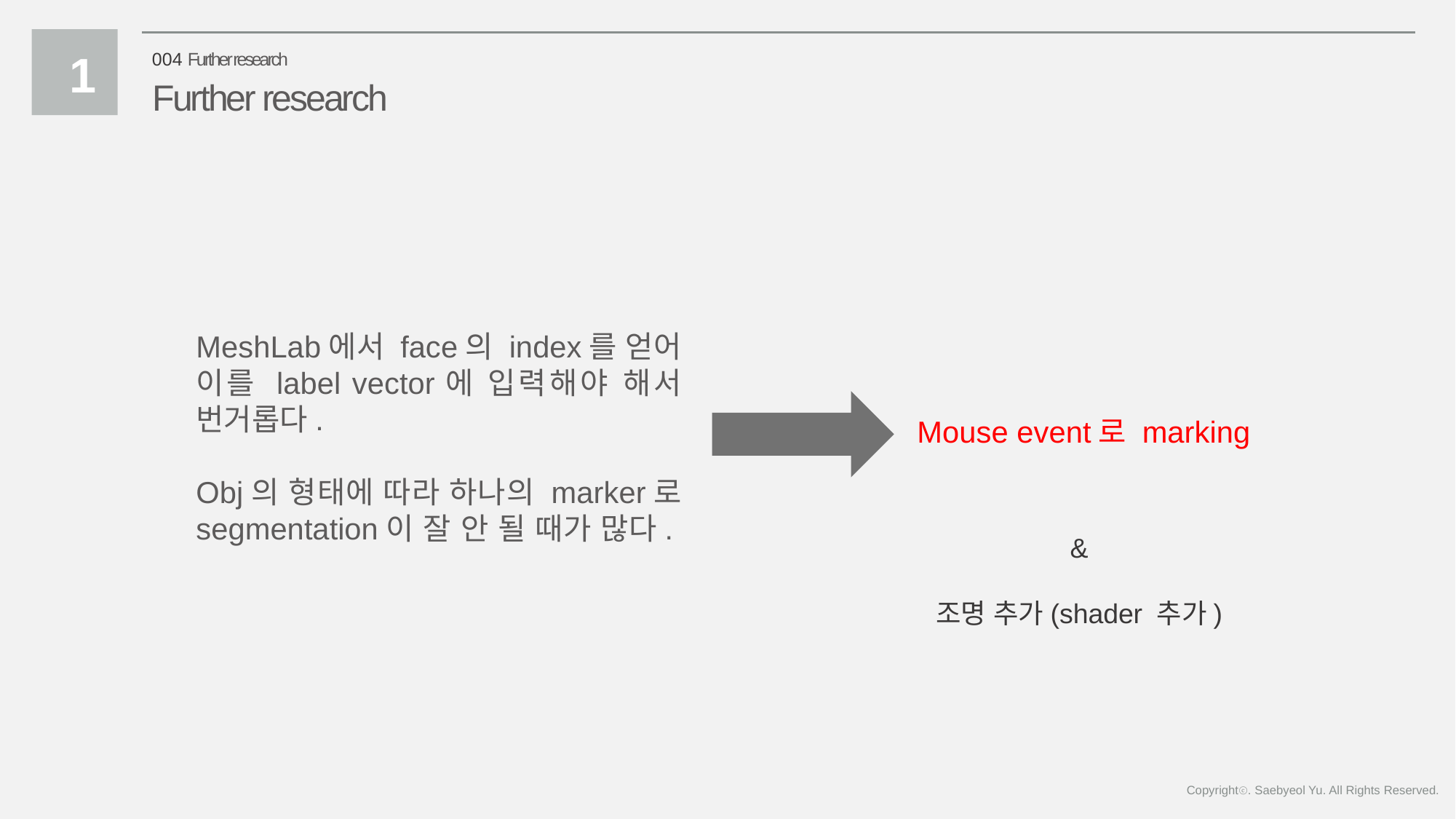

1
004 Further research

Further research
MeshLab에서 face의 index를 얻어 이를 label vector에 입력해야 해서 번거롭다.

Obj의 형태에 따라 하나의 marker로 segmentation이 잘 안 될 때가 많다.

Mouse event로 marking
&

조명 추가(shader 추가)